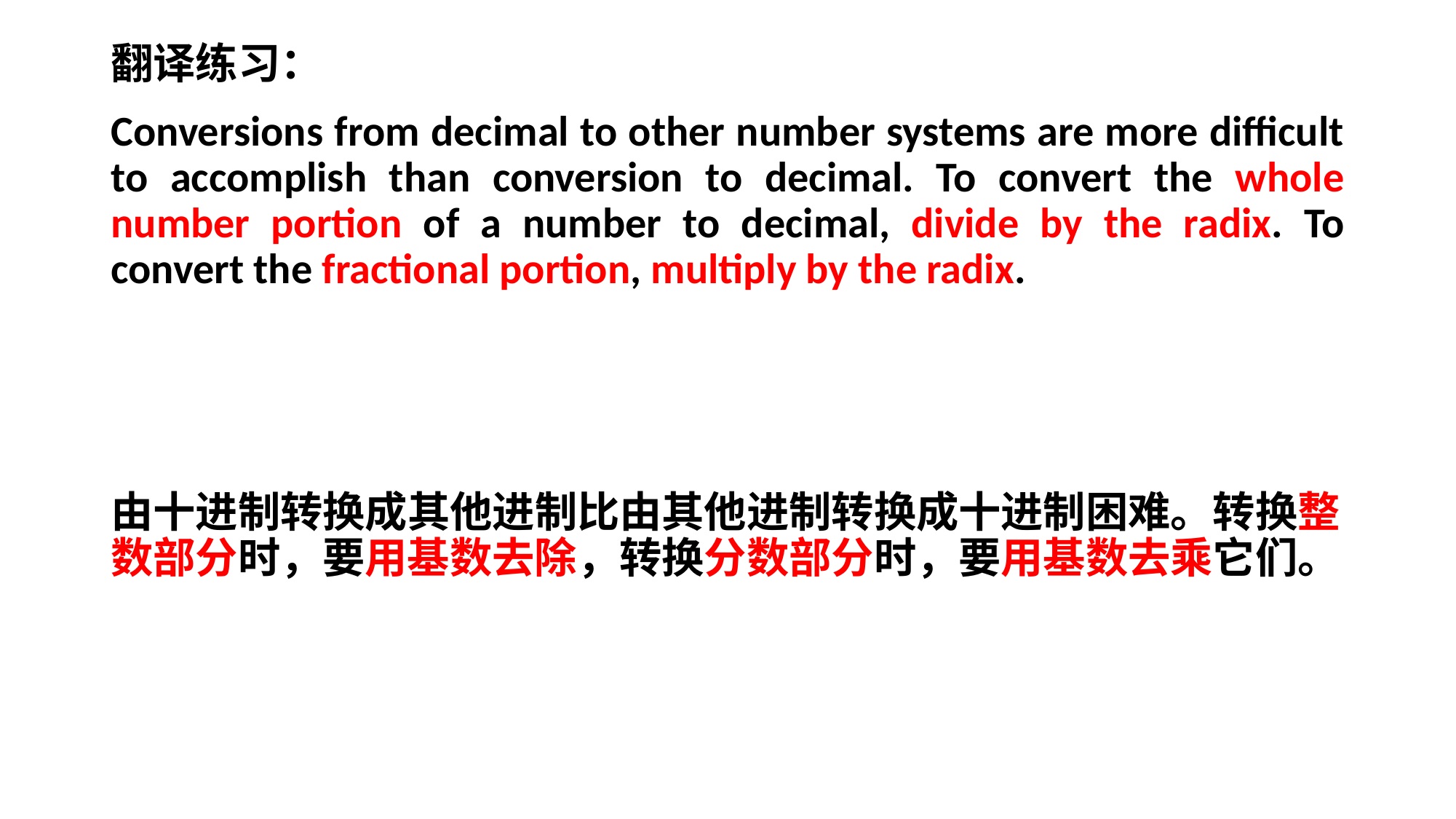

翻译练习：
Conversions from decimal to other number systems are more difficult to accomplish than conversion to decimal. To convert the whole number portion of a number to decimal, divide by the radix. To convert the fractional portion, multiply by the radix.

由十进制转换成其他进制比由其他进制转换成十进制困难。转换整数部分时，要用基数去除，转换分数部分时，要用基数去乘它们。